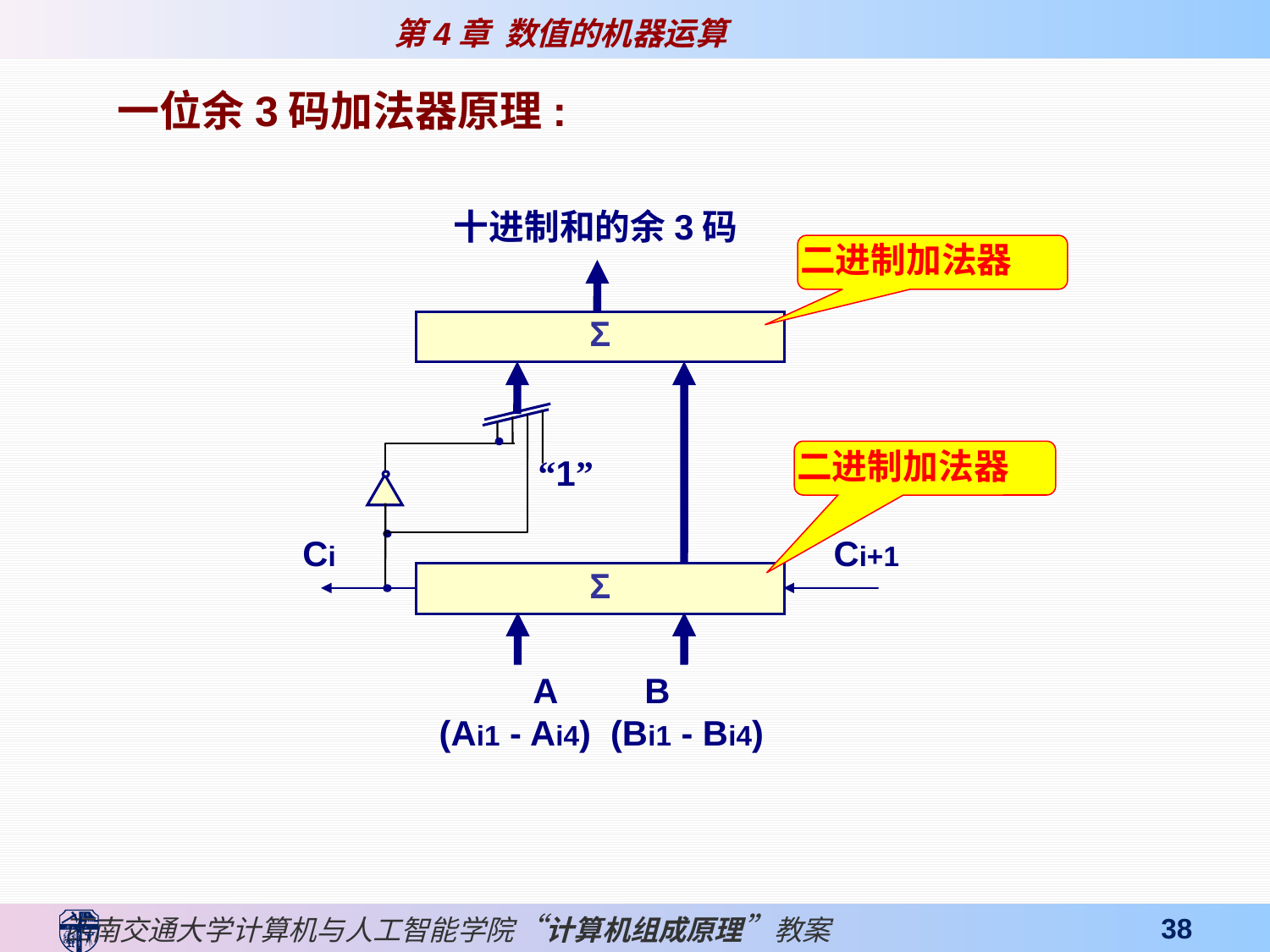

一位余3码加法器原理:
十进制和的余3码
二进制加法器

Σ

二进制加法器

“1”

Ci
Ci+1
Σ

A         B
(Ai1 - Ai4)  (Bi1 - Bi4)